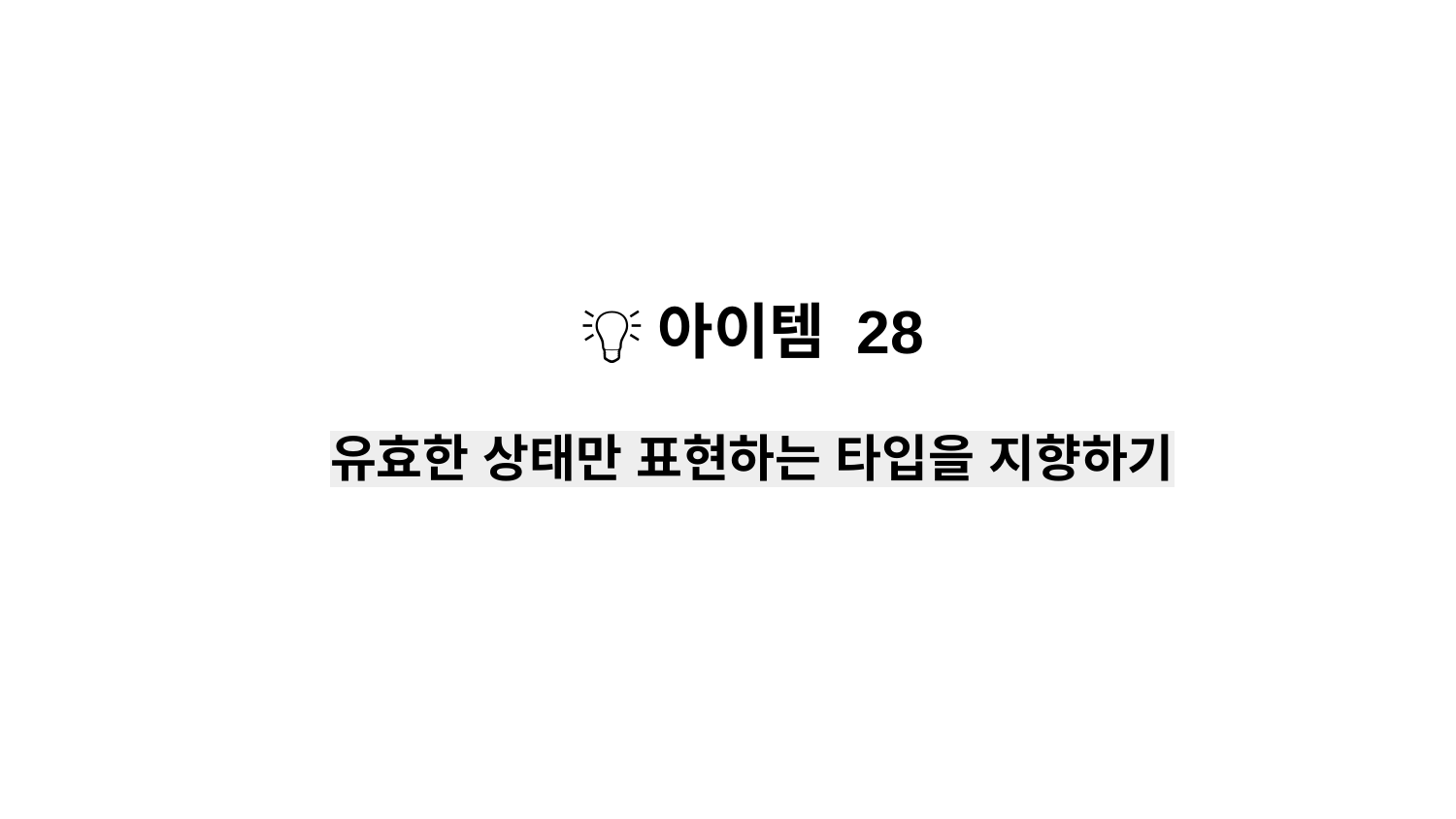

💡아이템 28

유효한 상태만 표현하는 타입을 지향하기